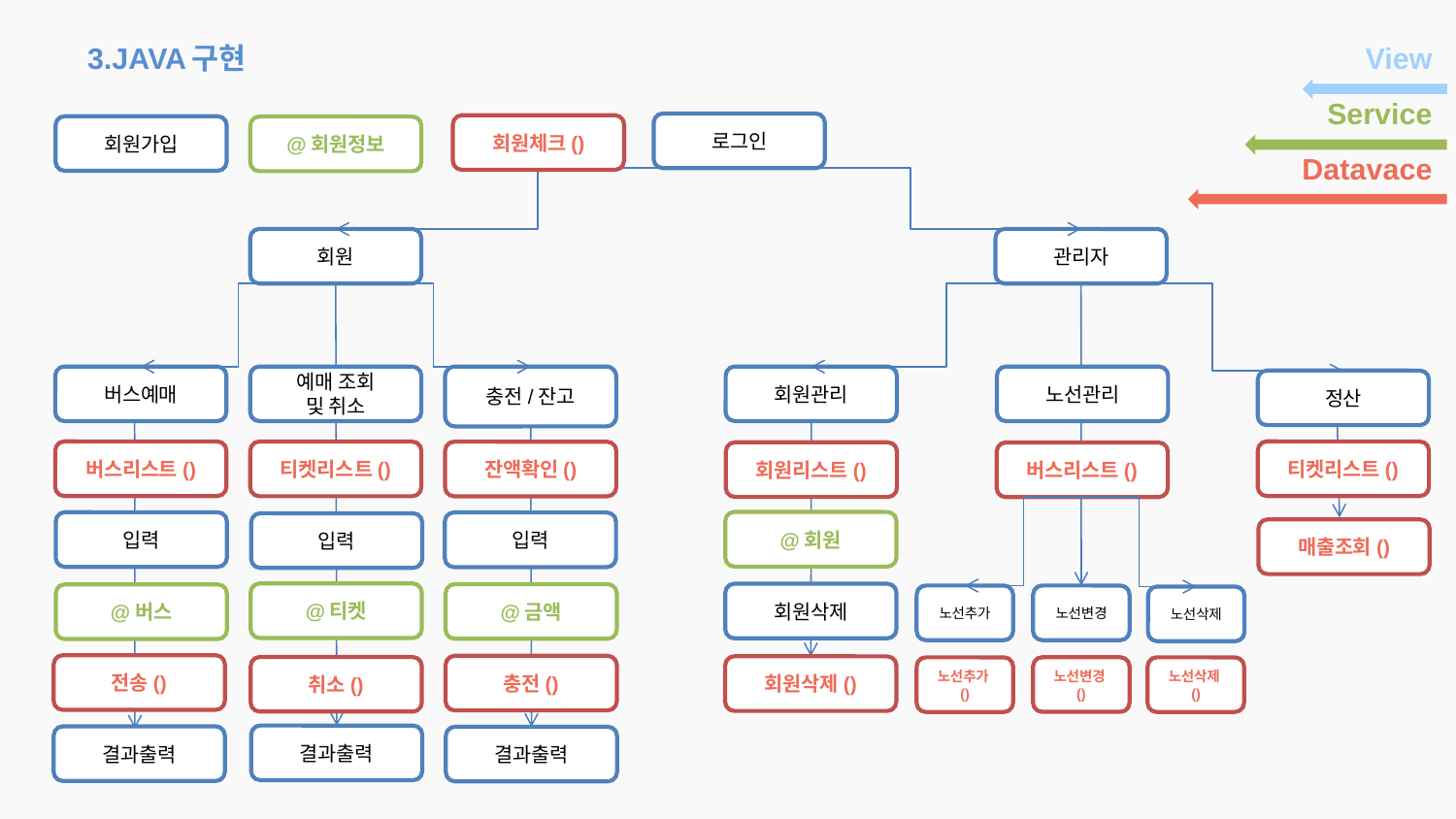

View
# 3.JAVA구현

Service
로그인
회원체크()
회원가입
@회원정보

Datavace

회원
관리자
버스예매
예매 조회
및 취소
충전/잔고
회원관리
노선관리
정산
버스리스트()
티켓리스트()
티켓리스트()
잔액확인()
회원리스트()
버스리스트()
@회원
입력
입력
입력
매출조회()
@티켓
회원삭제
@금액
@버스
노선추가
노선변경
노선삭제
전송()
충전()
회원삭제()
취소()
노선변경()
노선추가()
노선삭제()
결과출력
결과출력
결과출력